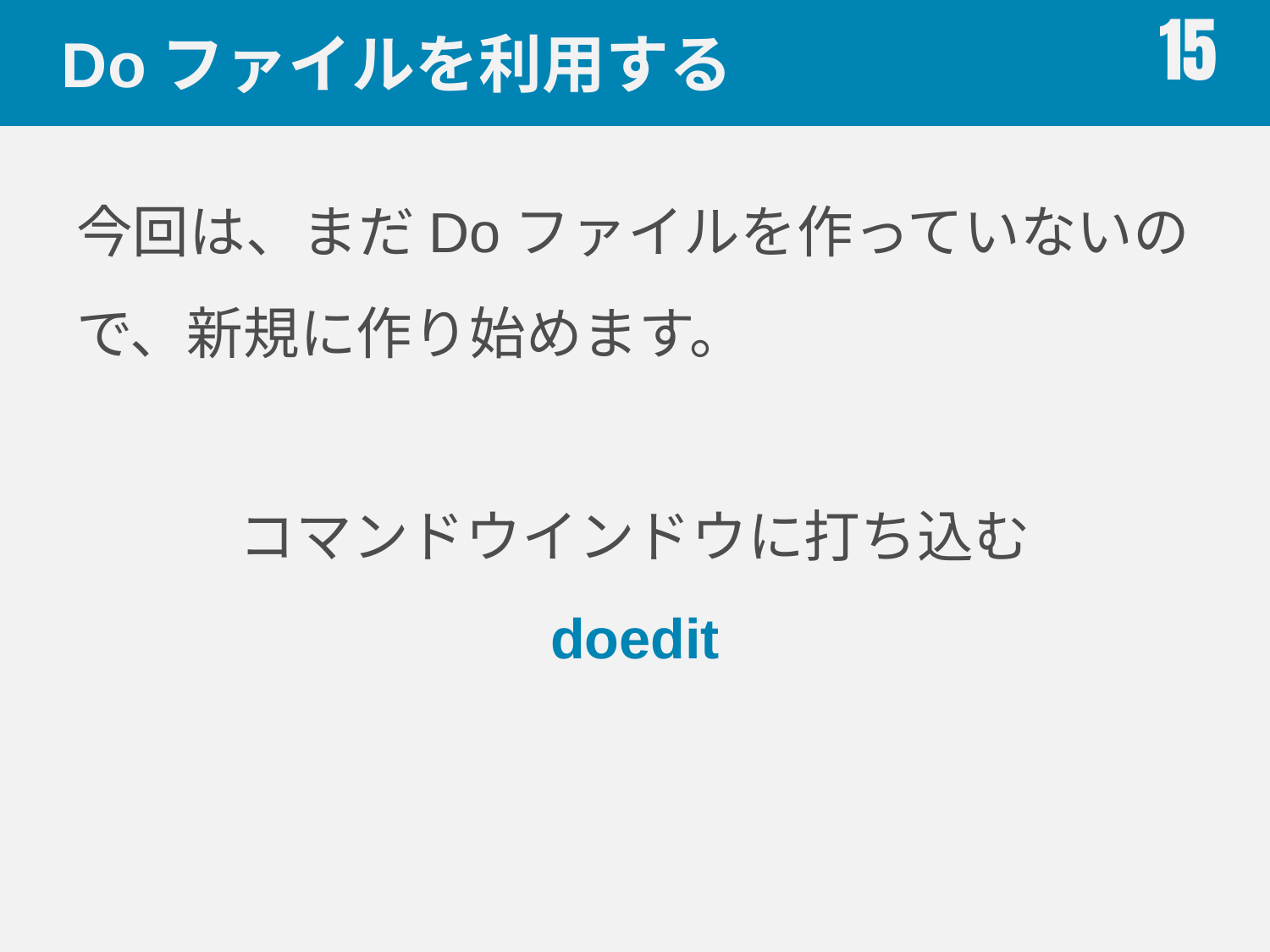

# Doファイルを利用する
 15
今回は、まだDoファイルを作っていないので、新規に作り始めます。

コマンドウインドウに打ち込む
doedit